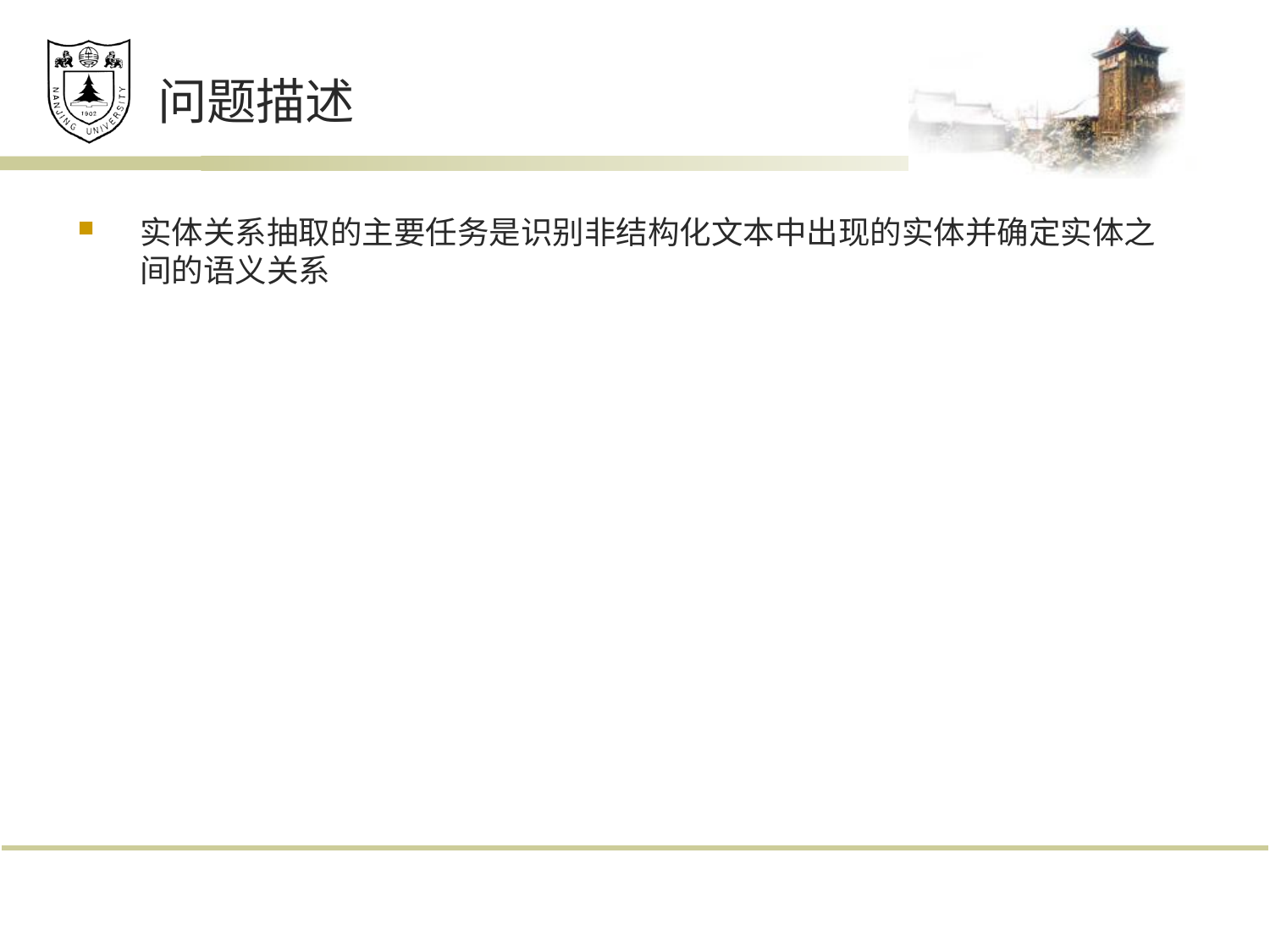

# 问题描述
实体关系抽取的主要任务是识别非结构化文本中出现的实体并确定实体之间的语义关系